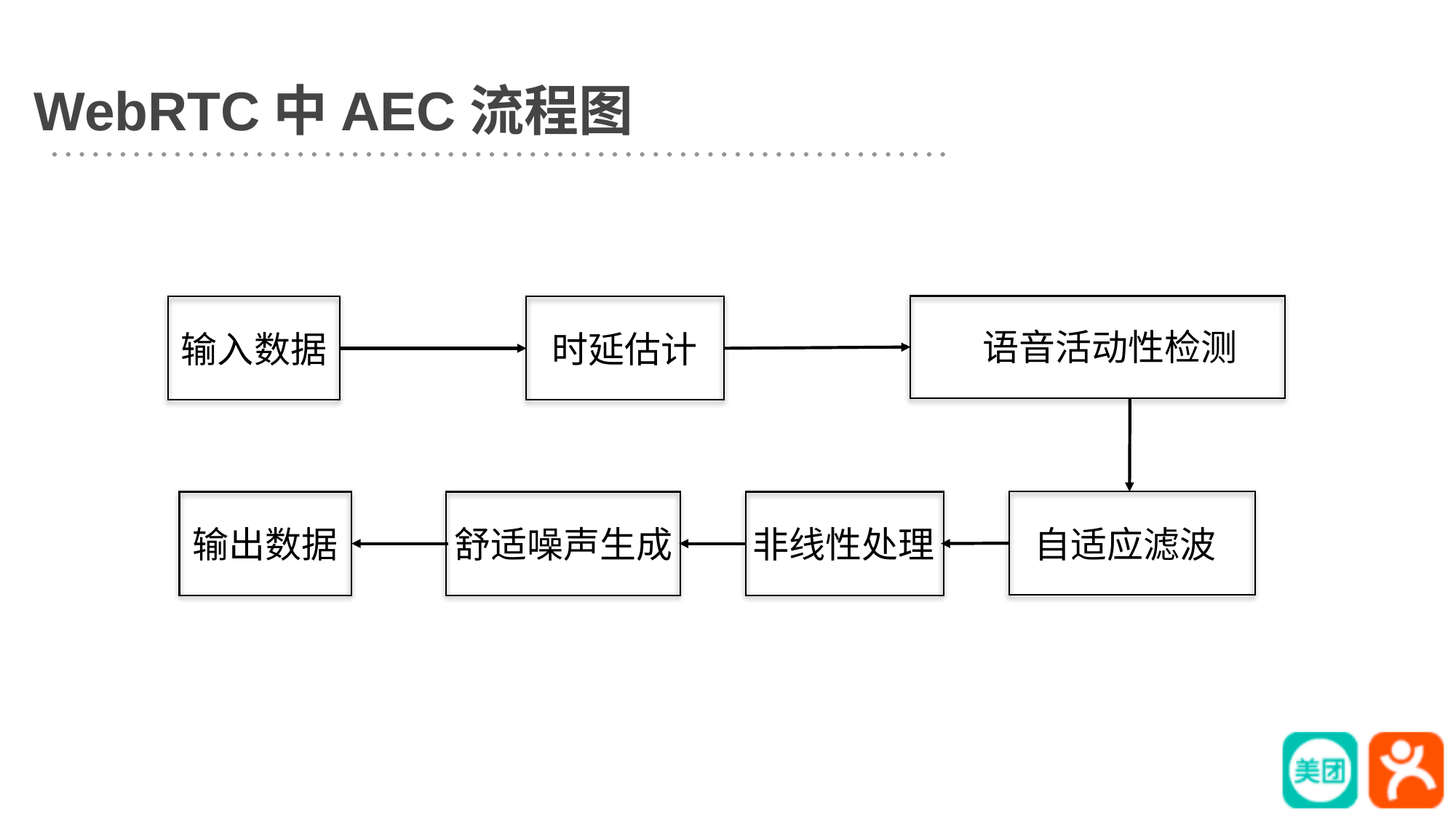

WebRTC中AEC流程图

语音活动性检测
输入数据
时延估计

自适应滤波
输出数据
舒适噪声生成
非线性处理